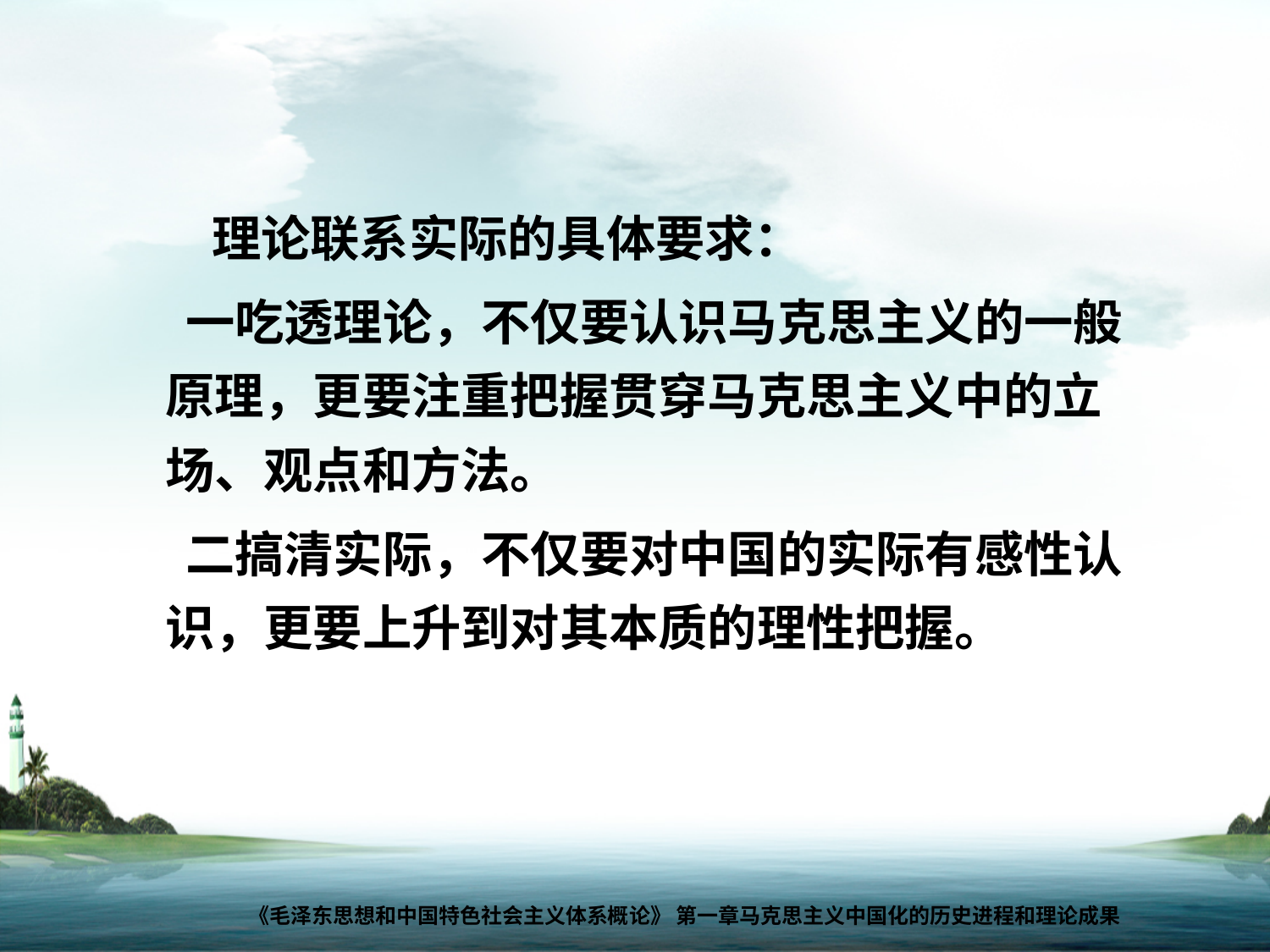

理论联系实际的具体要求：
     一吃透理论，不仅要认识马克思主义的一般原理，更要注重把握贯穿马克思主义中的立场、观点和方法。
     二搞清实际，不仅要对中国的实际有感性认识，更要上升到对其本质的理性把握。

《毛泽东思想和中国特色社会主义体系概论》 第一章马克思主义中国化的历史进程和理论成果